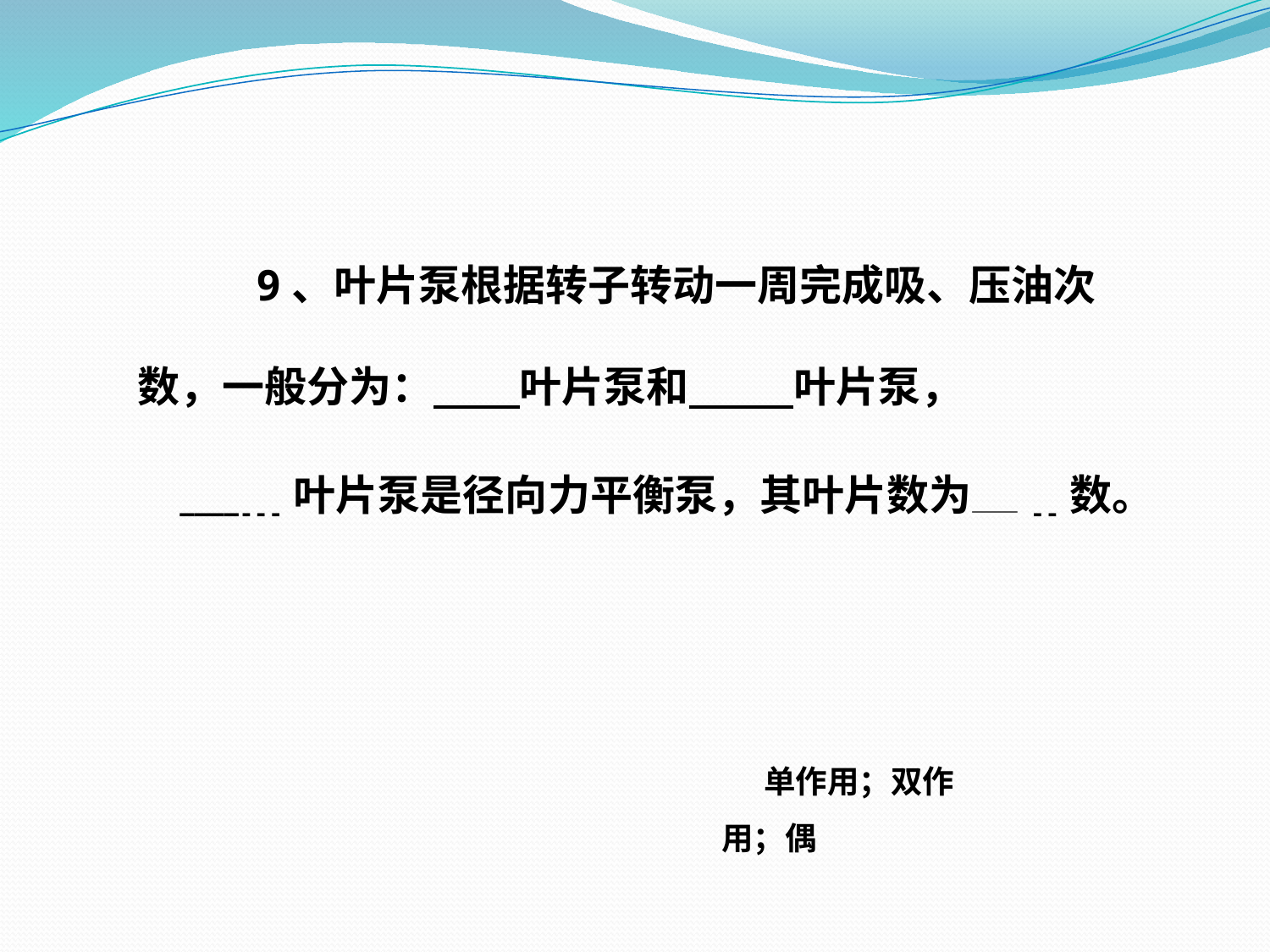

9、叶片泵根据转子转动一周完成吸、压油次数，一般分为：         叶片泵和           叶片泵，
————---叶片泵是径向力平衡泵，其叶片数为——--数。
单作用；双作用；偶